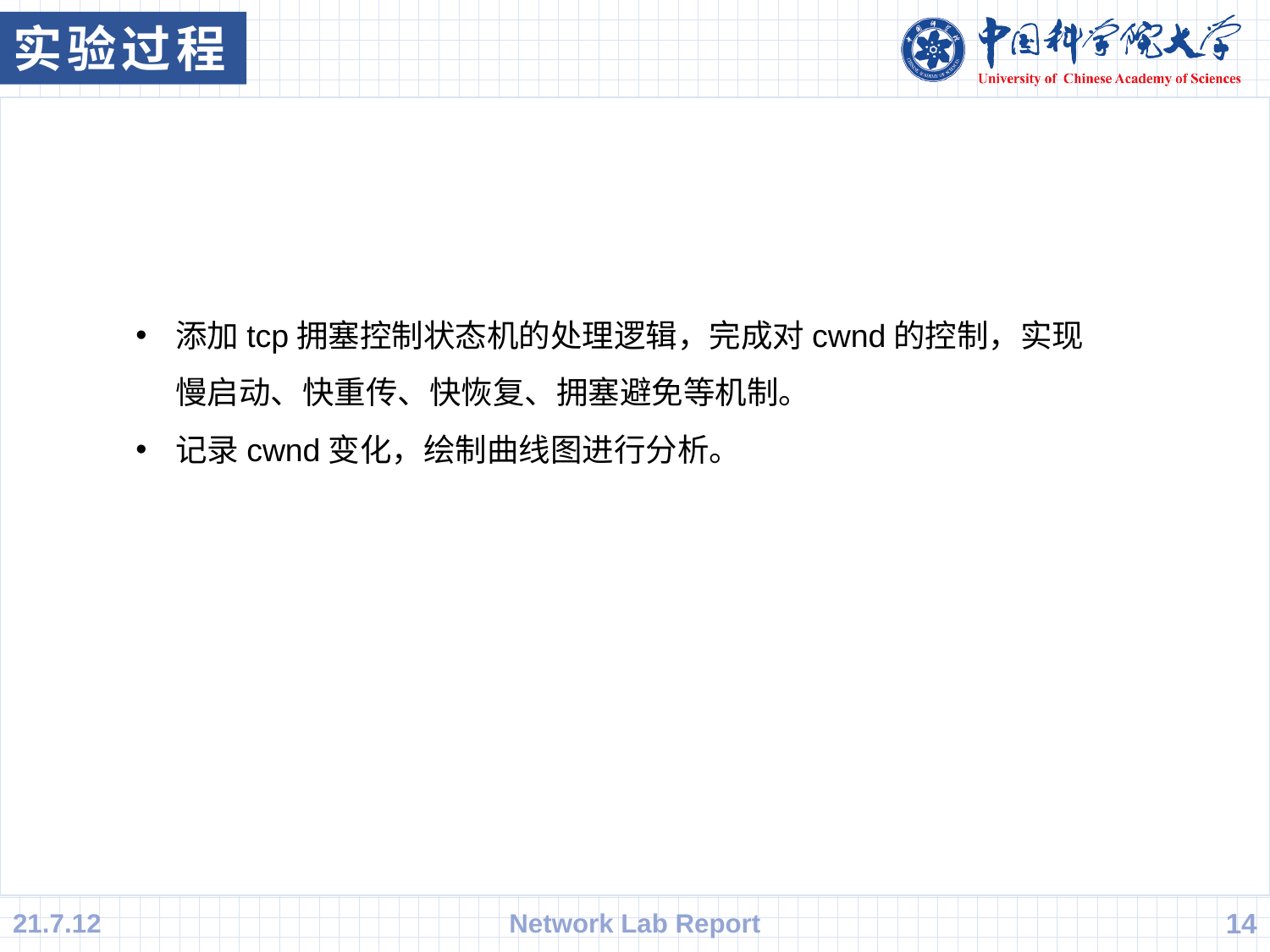

实验过程
添加tcp拥塞控制状态机的处理逻辑，完成对cwnd的控制，实现慢启动、快重传、快恢复、拥塞避免等机制。
记录cwnd变化，绘制曲线图进行分析。
21.7.12
Network Lab Report
14